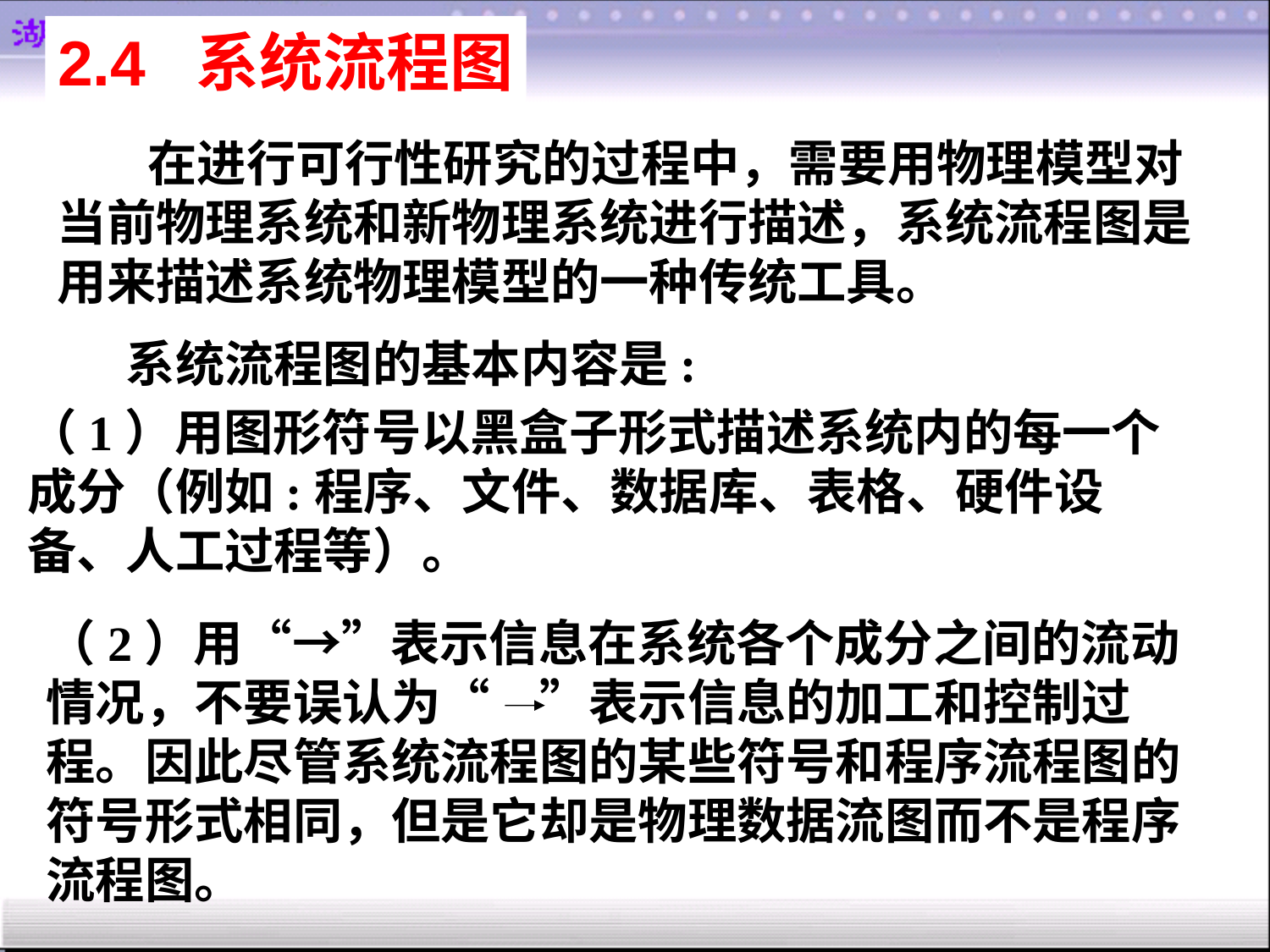

2.4  系统流程图
       在进行可行性研究的过程中，需要用物理模型对当前物理系统和新物理系统进行描述，系统流程图是用来描述系统物理模型的一种传统工具。
　　系统流程图的基本内容是:
（1）用图形符号以黑盒子形式描述系统内的每一个成分（例如:程序、文件、数据库、表格、硬件设备、人工过程等）。
（2）用“→”表示信息在系统各个成分之间的流动情况，不要误认为“　”表示信息的加工和控制过程。因此尽管系统流程图的某些符号和程序流程图的符号形式相同，但是它却是物理数据流图而不是程序流程图。